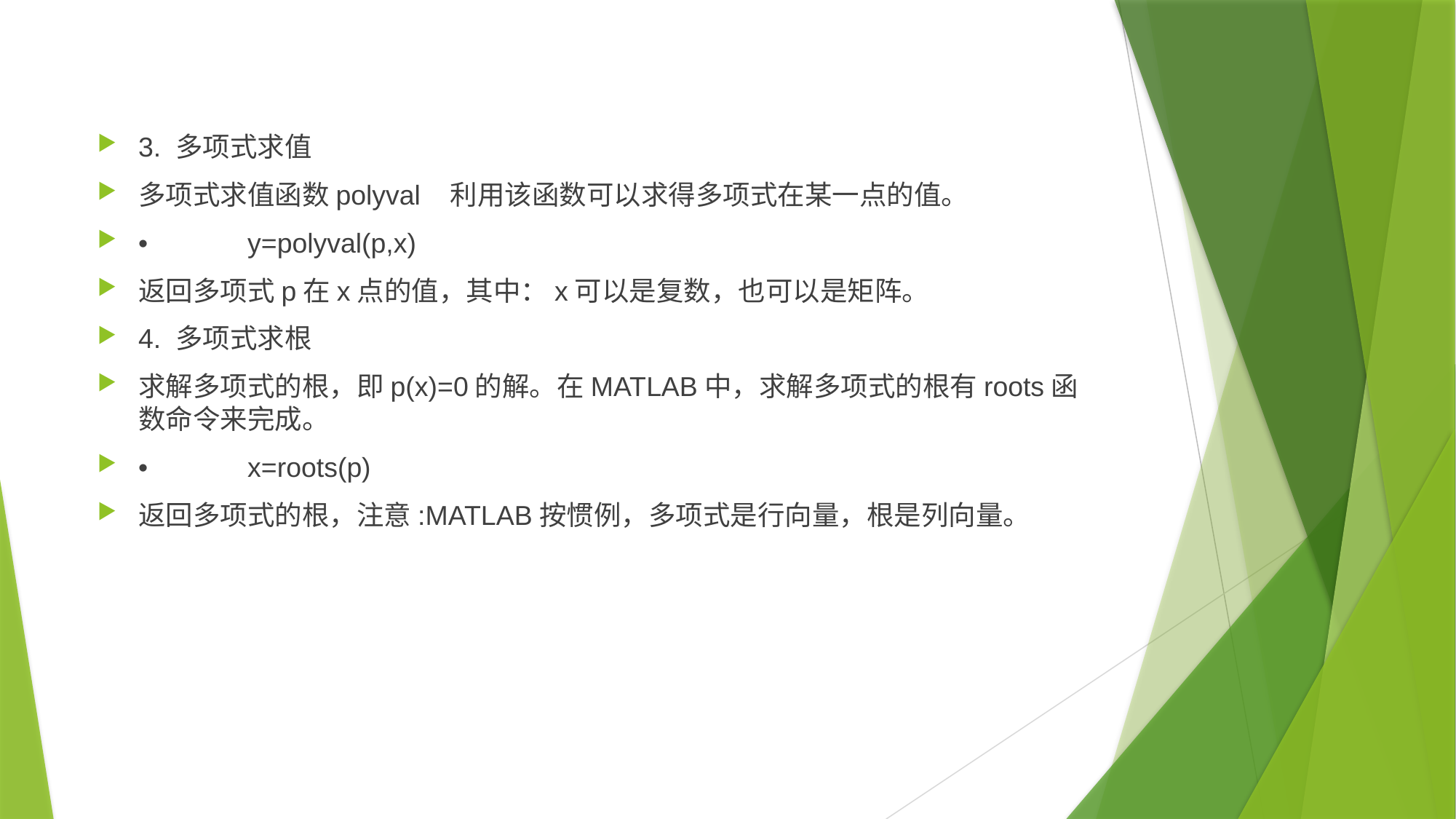

3. 多项式求值
多项式求值函数polyval   利用该函数可以求得多项式在某一点的值。
•	y=polyval(p,x)
返回多项式p在x点的值，其中：x可以是复数，也可以是矩阵。
4. 多项式求根
求解多项式的根，即p(x)=0的解。在MATLAB中，求解多项式的根有roots函数命令来完成。
•	x=roots(p)
返回多项式的根，注意:MATLAB按惯例，多项式是行向量，根是列向量。